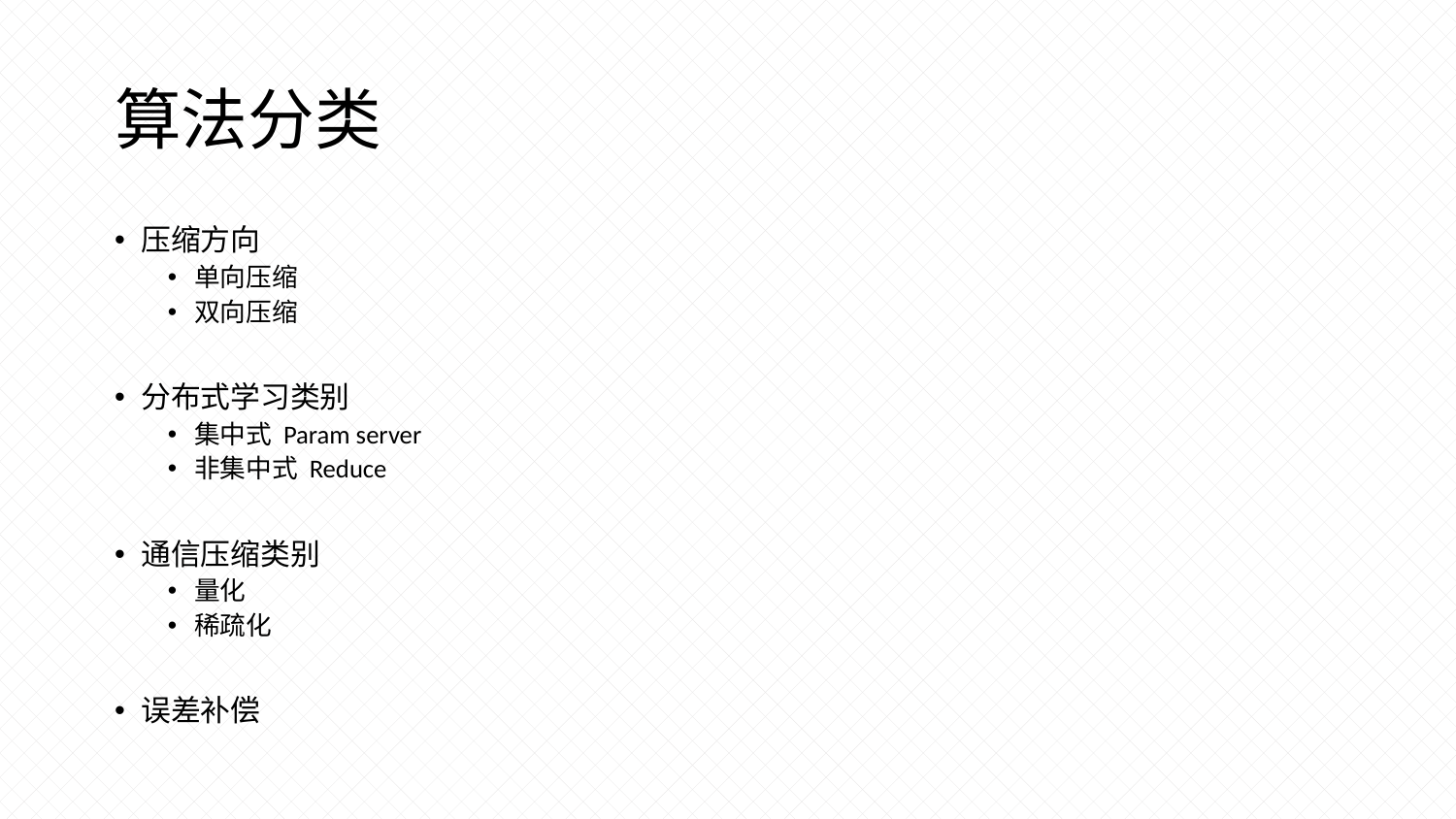

# 算法分类
压缩方向
单向压缩
双向压缩

分布式学习类别
集中式 Param server
非集中式 Reduce

通信压缩类别
量化
稀疏化

误差补偿